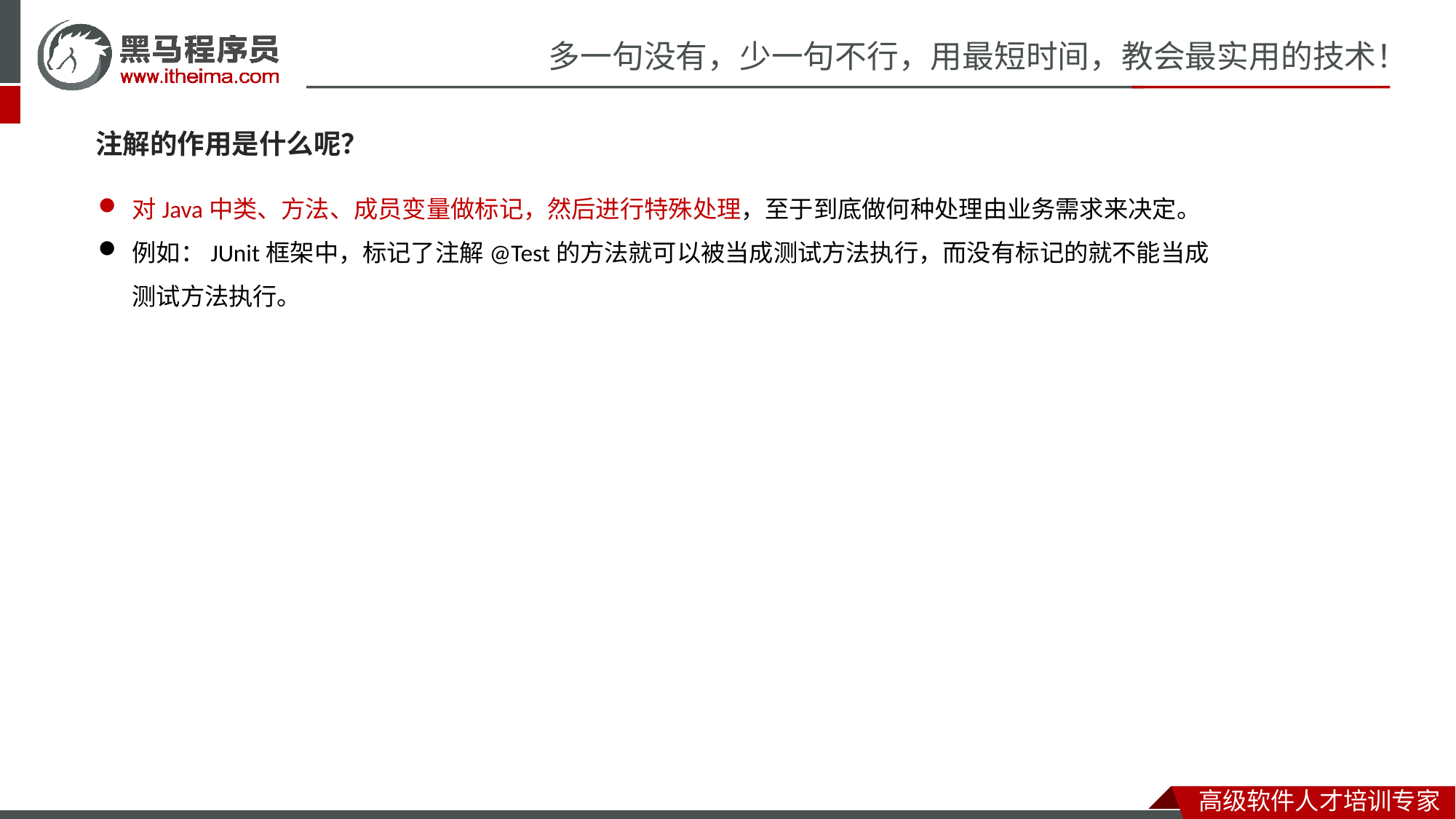

注解的作用是什么呢？

对Java中类、方法、成员变量做标记，然后进行特殊处理，至于到底做何种处理由业务需求来决定。
例如：JUnit框架中，标记了注解@Test的方法就可以被当成测试方法执行，而没有标记的就不能当成测试方法执行。